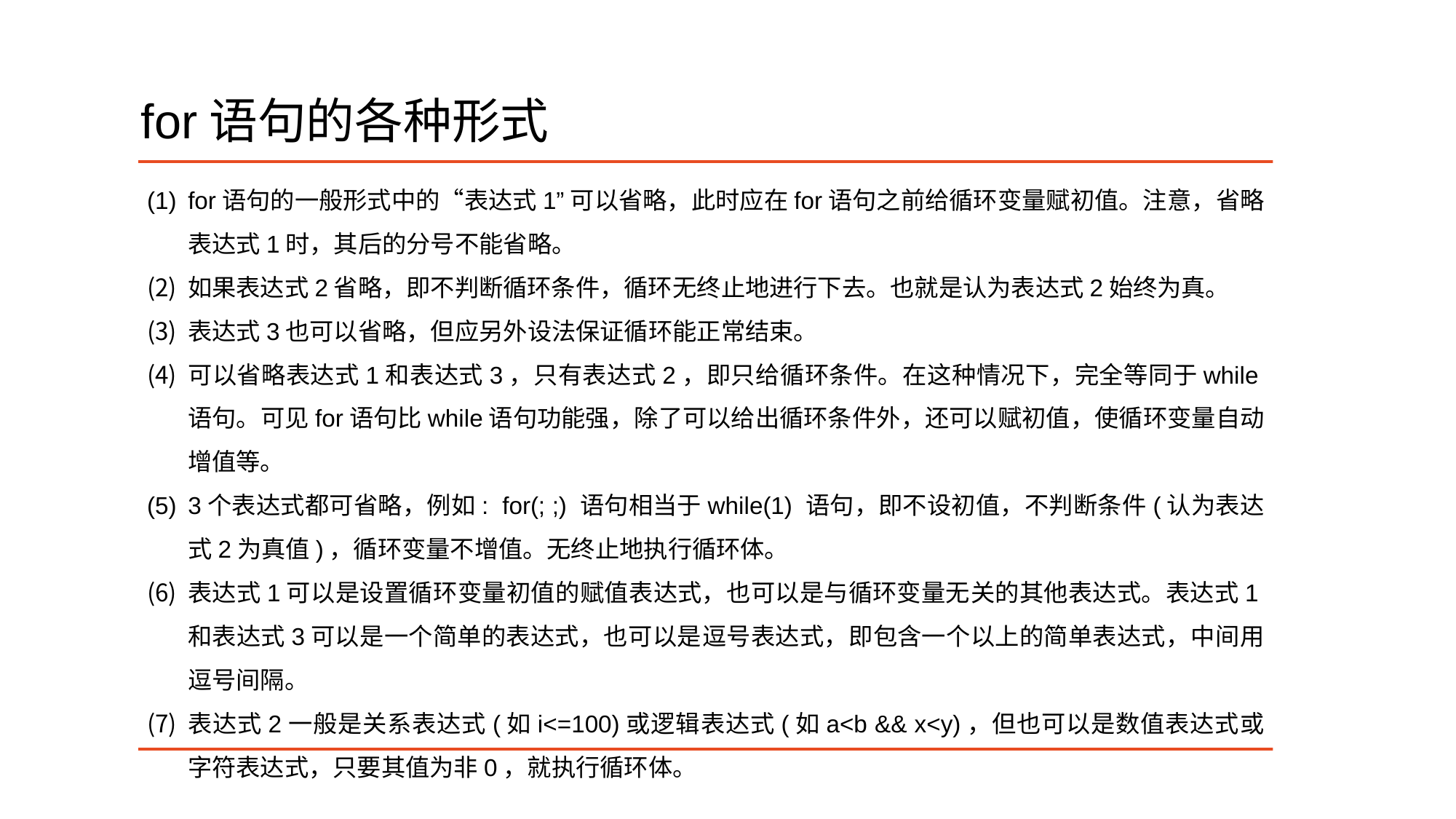

# for语句的各种形式
for语句的一般形式中的“表达式1”可以省略，此时应在for语句之前给循环变量赋初值。注意，省略表达式1时，其后的分号不能省略。
如果表达式2省略，即不判断循环条件，循环无终止地进行下去。也就是认为表达式2始终为真。
表达式3也可以省略，但应另外设法保证循环能正常结束。
可以省略表达式1和表达式3，只有表达式2，即只给循环条件。在这种情况下，完全等同于while语句。可见for语句比while语句功能强，除了可以给出循环条件外，还可以赋初值，使循环变量自动增值等。
3个表达式都可省略，例如:  for(; ;) 语句相当于while(1) 语句，即不设初值，不判断条件(认为表达式2为真值)，循环变量不增值。无终止地执行循环体。
表达式1可以是设置循环变量初值的赋值表达式，也可以是与循环变量无关的其他表达式。表达式1和表达式3可以是一个简单的表达式，也可以是逗号表达式，即包含一个以上的简单表达式，中间用逗号间隔。
表达式2一般是关系表达式(如i<=100)或逻辑表达式(如a<b && x<y)，但也可以是数值表达式或字符表达式，只要其值为非0，就执行循环体。